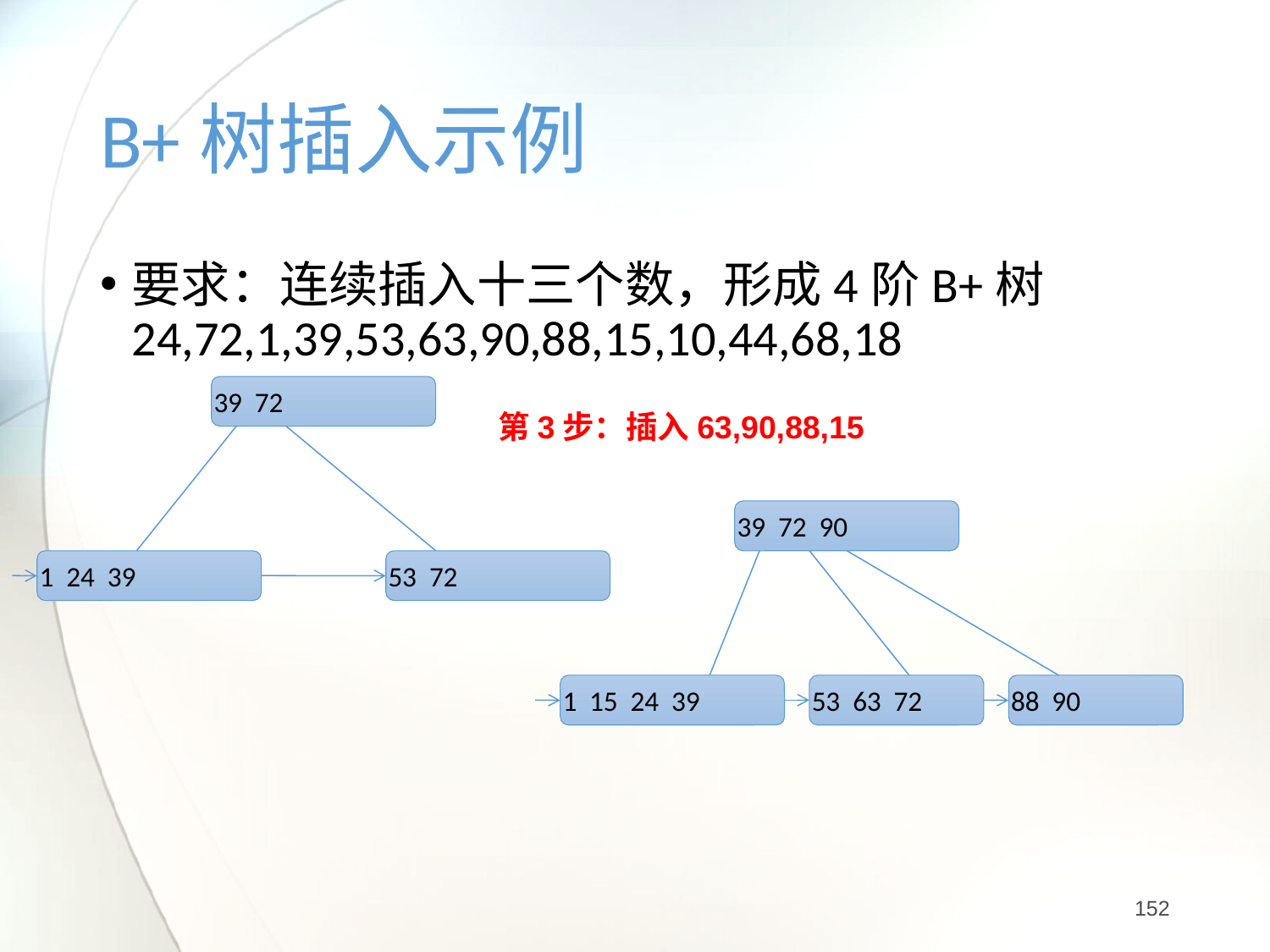

# B+树插入示例
要求：连续插入十三个数，形成4阶B+树24,72,1,39,53,63,90,88,15,10,44,68,18
39  72
第3步：插入63,90,88,15
39  72  90
1  24  39
53  72
1  15  24  39
53  63  72
88  90
152